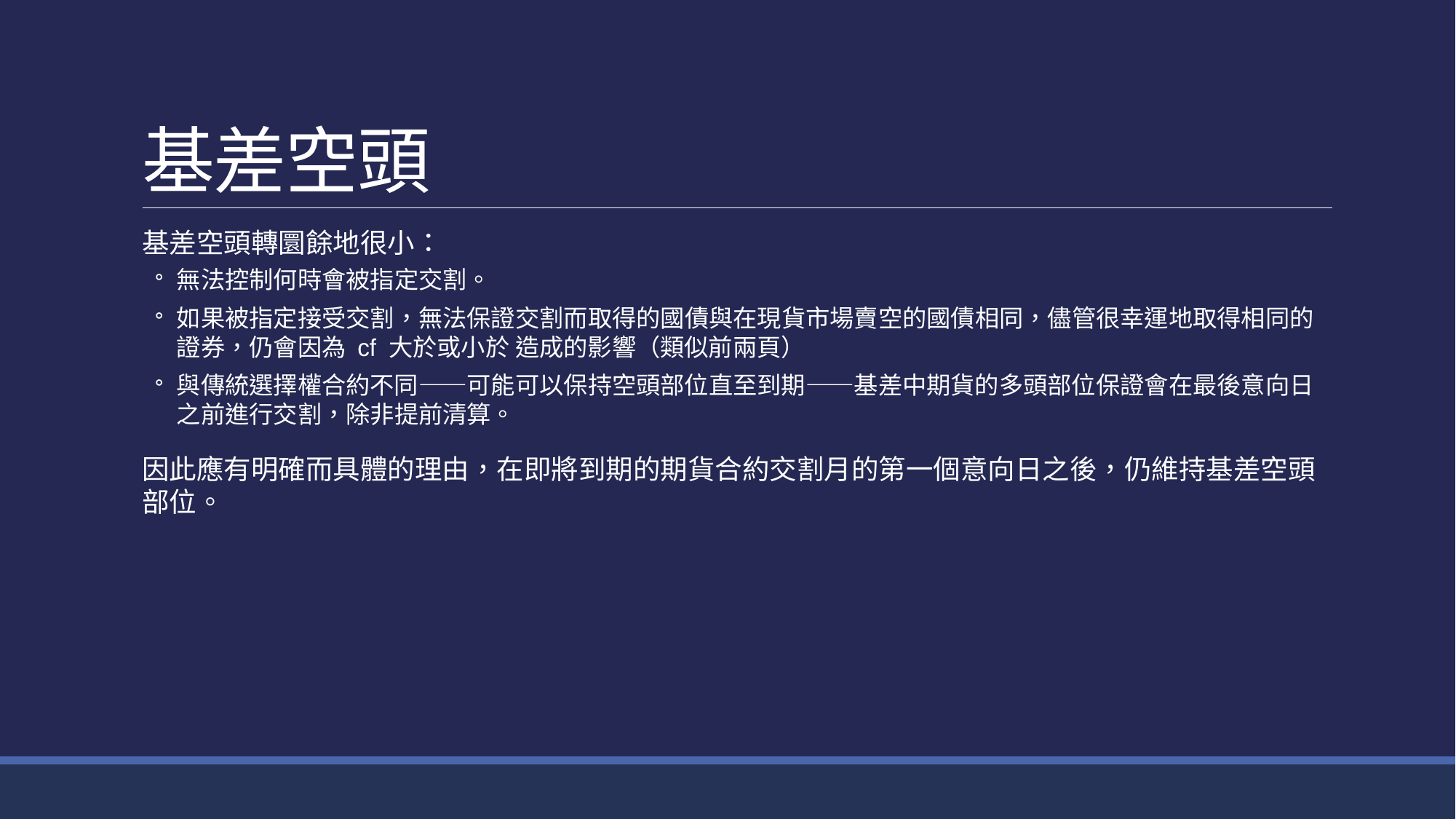

# 基差空頭
基差空頭轉圜餘地很小：
無法控制何時會被指定交割。
如果被指定接受交割，無法保證交割而取得的國債與在現貨市場賣空的國債相同，儘管很幸運地取得相同的證券，仍會因為 cf 大於或小於 造成的影響（類似前兩頁）
與傳統選擇權合約不同——可能可以保持空頭部位直至到期——基差中期貨的多頭部位保證會在最後意向日之前進行交割，除非提前清算。
因此應有明確而具體的理由，在即將到期的期貨合約交割月的第一個意向日之後，仍維持基差空頭部位。